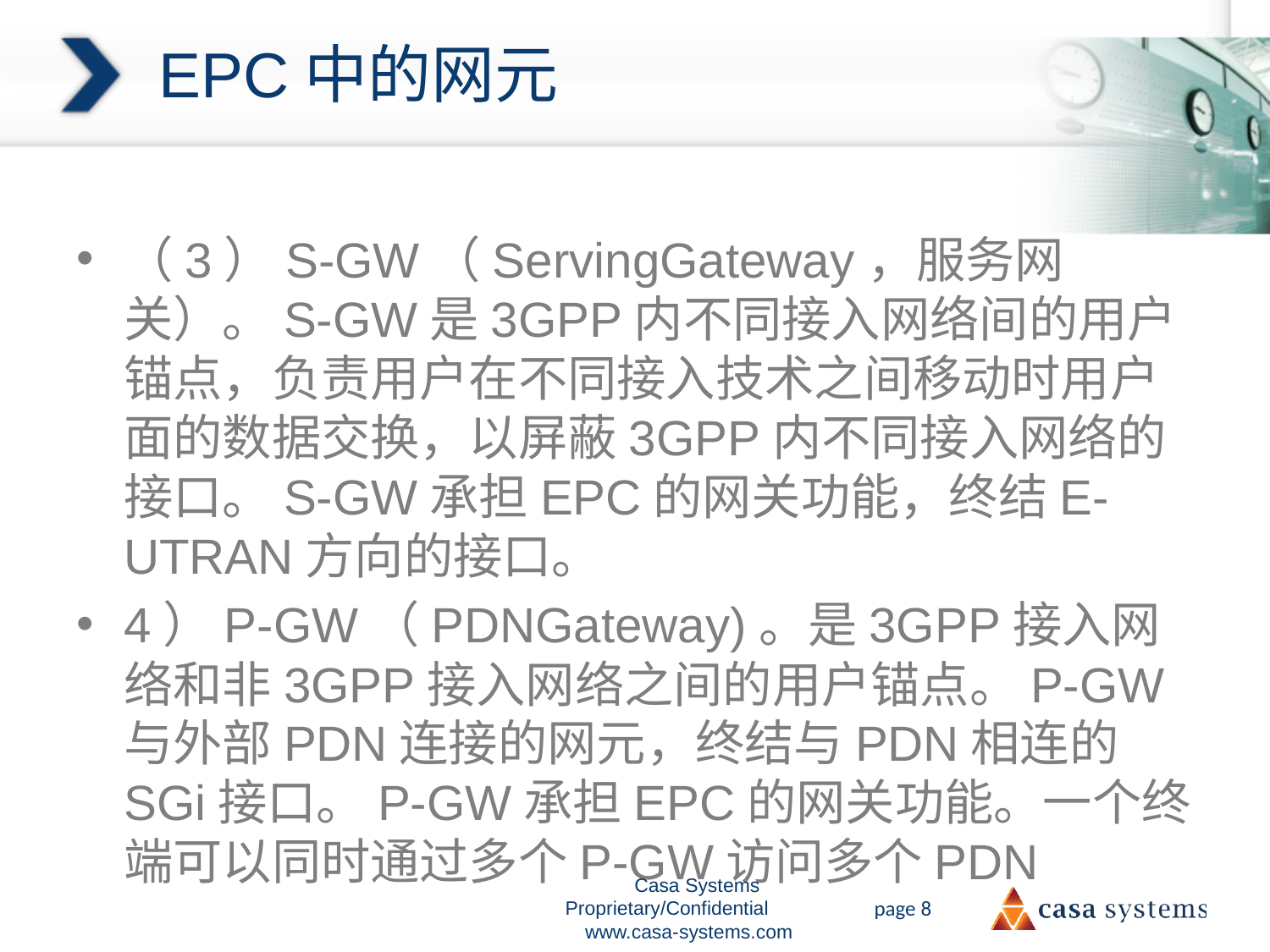

# EPC中的网元
（3）S-GW（ServingGateway，服务网关）。S-GW是3GPP内不同接入网络间的用户锚点，负责用户在不同接入技术之间移动时用户面的数据交换，以屏蔽3GPP内不同接入网络的接口。S-GW承担EPC的网关功能，终结E-UTRAN方向的接口。
4）P-GW（PDNGateway)。是3GPP接入网络和非3GPP接入网络之间的用户锚点。P-GW与外部PDN连接的网元，终结与PDN相连的SGi接口。P-GW承担EPC的网关功能。一个终端可以同时通过多个P-GW访问多个PDN
Casa Systems Proprietary/Confidential            www.casa-systems.com
page 8